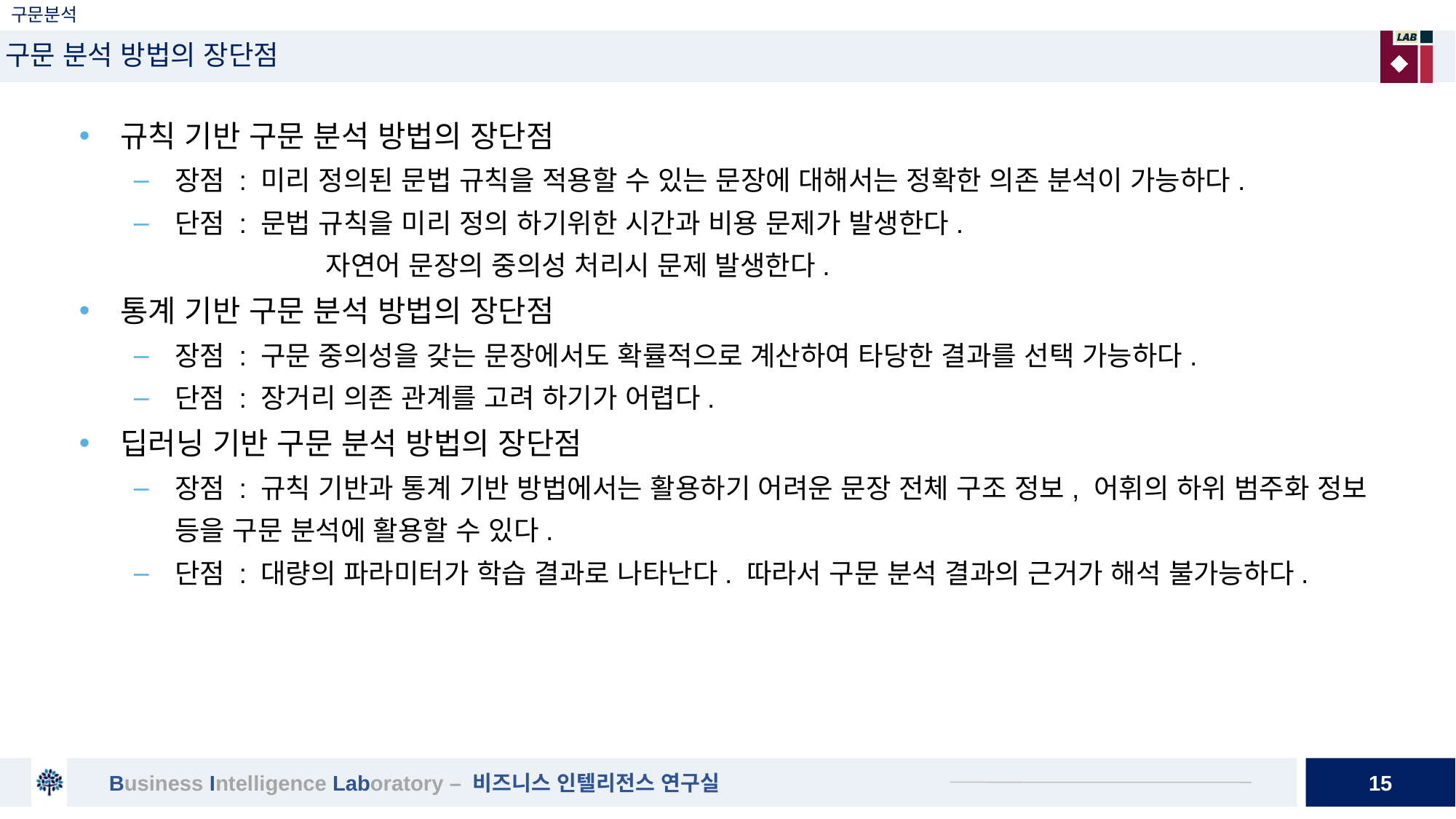

# 구문분석
구문 분석 방법의 장단점
규칙 기반 구문 분석 방법의 장단점
장점 : 미리 정의된 문법 규칙을 적용할 수 있는 문장에 대해서는 정확한 의존 분석이 가능하다.
단점 : 문법 규칙을 미리 정의 하기위한 시간과 비용 문제가 발생한다.
	          자연어 문장의 중의성 처리시 문제 발생한다.
통계 기반 구문 분석 방법의 장단점
장점 : 구문 중의성을 갖는 문장에서도 확률적으로 계산하여 타당한 결과를 선택 가능하다.
단점 : 장거리 의존 관계를 고려 하기가 어렵다.
딥러닝 기반 구문 분석 방법의 장단점
장점 : 규칙 기반과 통계 기반 방법에서는 활용하기 어려운 문장 전체 구조 정보, 어휘의 하위 범주화 정보 등을 구문 분석에 활용할 수 있다.
단점 : 대량의 파라미터가 학습 결과로 나타난다. 따라서 구문 분석 결과의 근거가 해석 불가능하다.
15